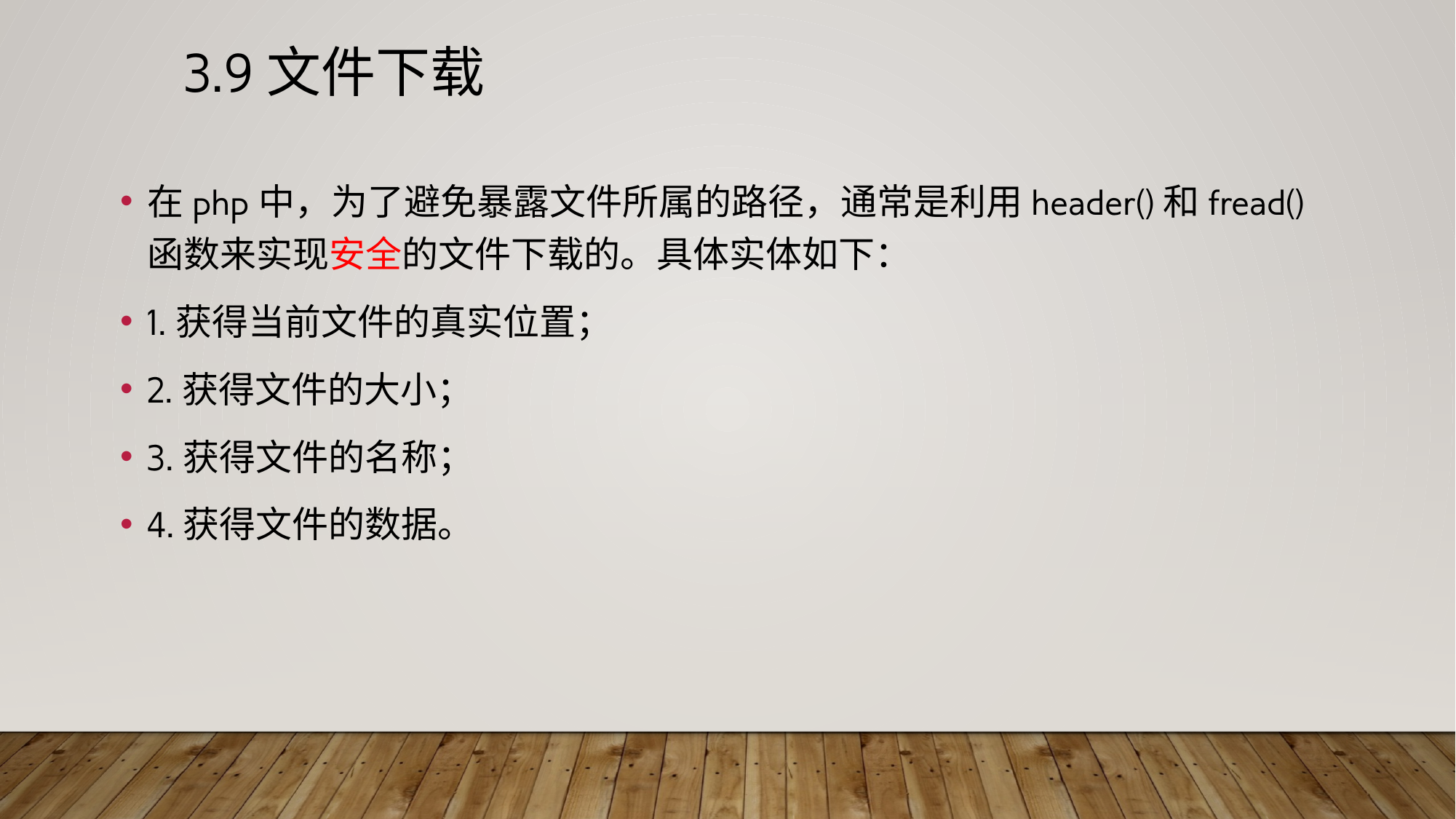

# 3.9文件下载
在php中，为了避免暴露文件所属的路径，通常是利用header()和fread()函数来实现安全的文件下载的。具体实体如下：
1.获得当前文件的真实位置；
2.获得文件的大小；
3.获得文件的名称；
4.获得文件的数据。